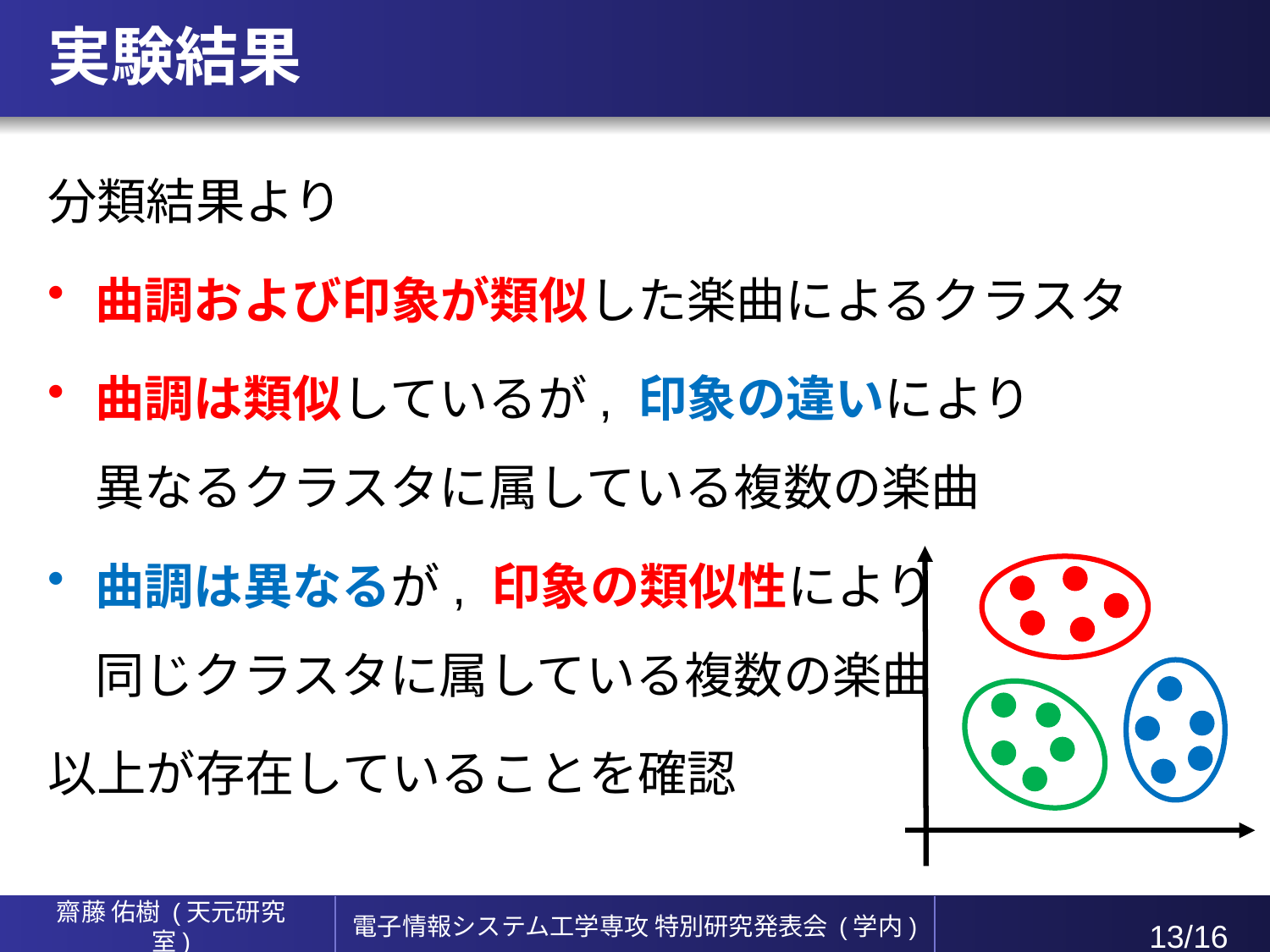

# 実験結果
分類結果より
曲調および印象が類似した楽曲によるクラスタ
曲調は類似しているが, 印象の違いにより
異なるクラスタに属している複数の楽曲
曲調は異なるが, 印象の類似性により
同じクラスタに属している複数の楽曲
以上が存在していることを確認

13/16